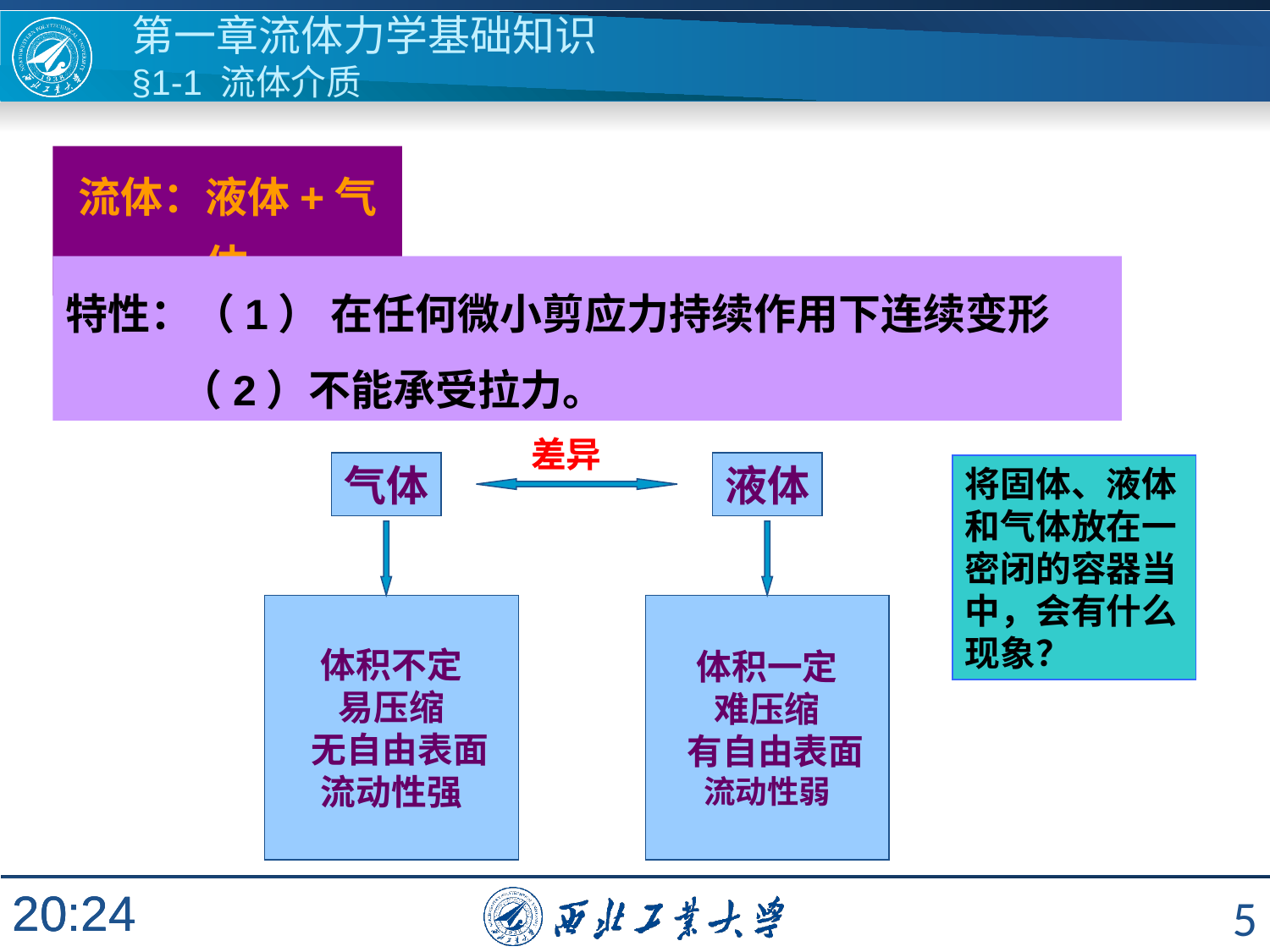

第一章流体力学基础知识
§1-1 流体介质
流体：液体+气体
特性：（1） 在任何微小剪应力持续作用下连续变形
           （2）不能承受拉力。
差异
气体
液体
将固体、液体和气体放在一密闭的容器当中，会有什么现象？

体积不定
易压缩
 无自由表面
流动性强
体积一定
难压缩
 有自由表面
流动性弱
5